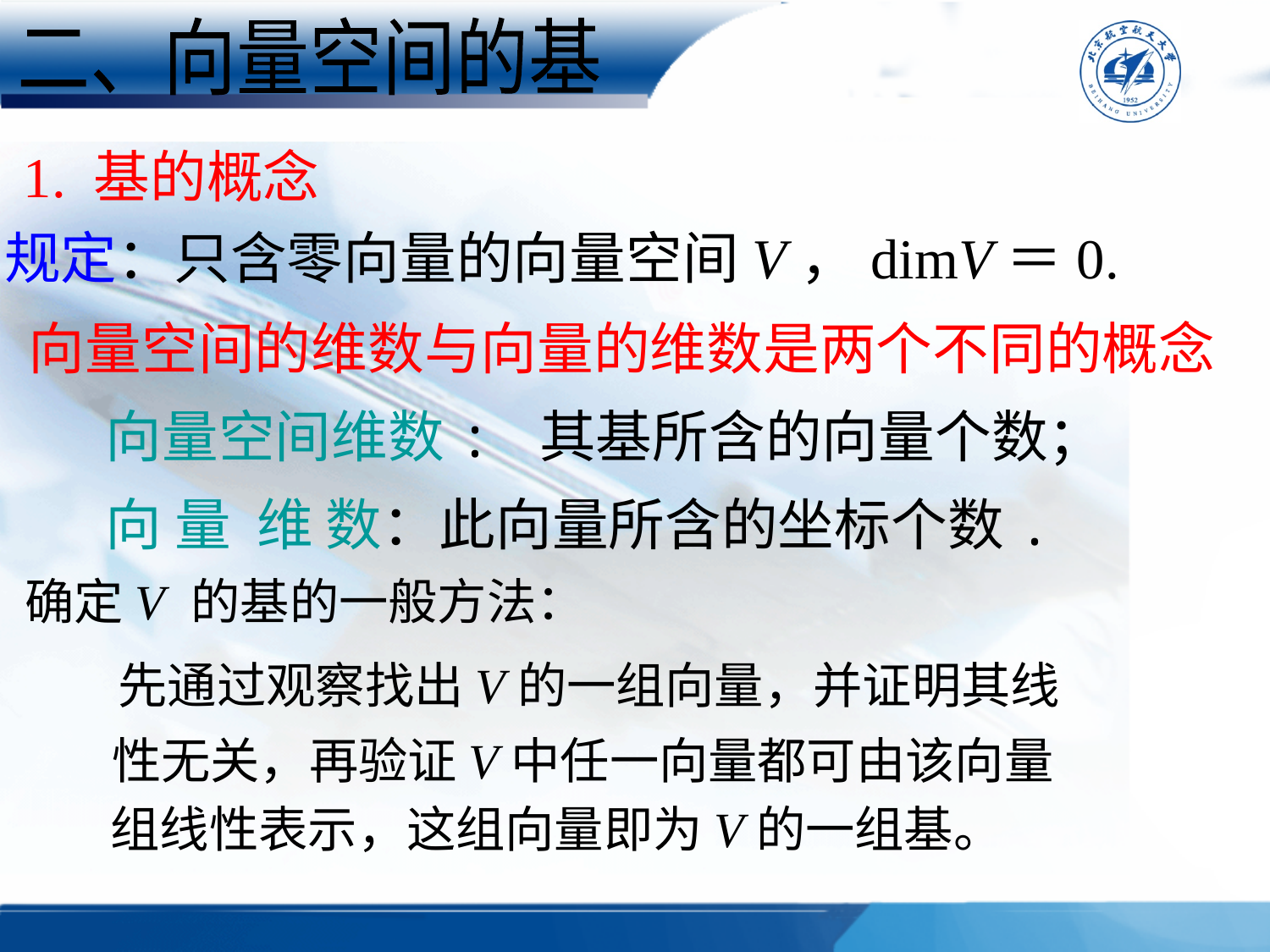

二、向量空间的基
1. 基的概念
规定：只含零向量的向量空间V，dimV＝0.
向量空间的维数与向量的维数是两个不同的概念
     向量空间维数: 其基所含的向量个数；
     向 量  维 数：此向量所含的坐标个数.
确定V 的基的一般方法：
先通过观察找出V的一组向量，并证明其线
性无关，再验证V中任一向量都可由该向量
组线性表示，这组向量即为V的一组基。